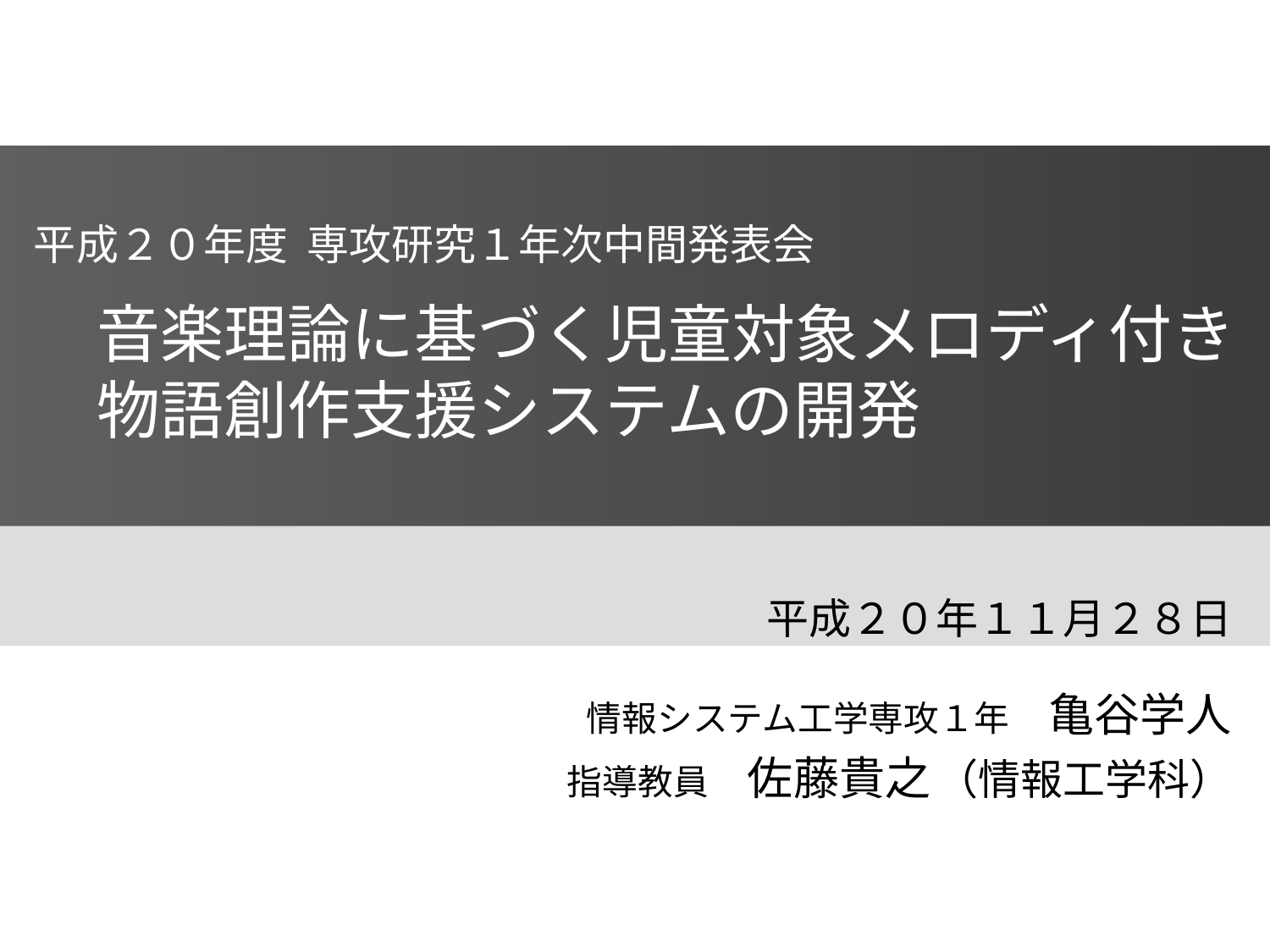

平成２０年度  専攻研究１年次中間発表会

　音楽理論に基づく児童対象メロディ付き
　物語創作支援システムの開発
平成２０年１１月２８日

情報システム工学専攻１年　亀谷学人
指導教員　佐藤貴之 （情報工学科）